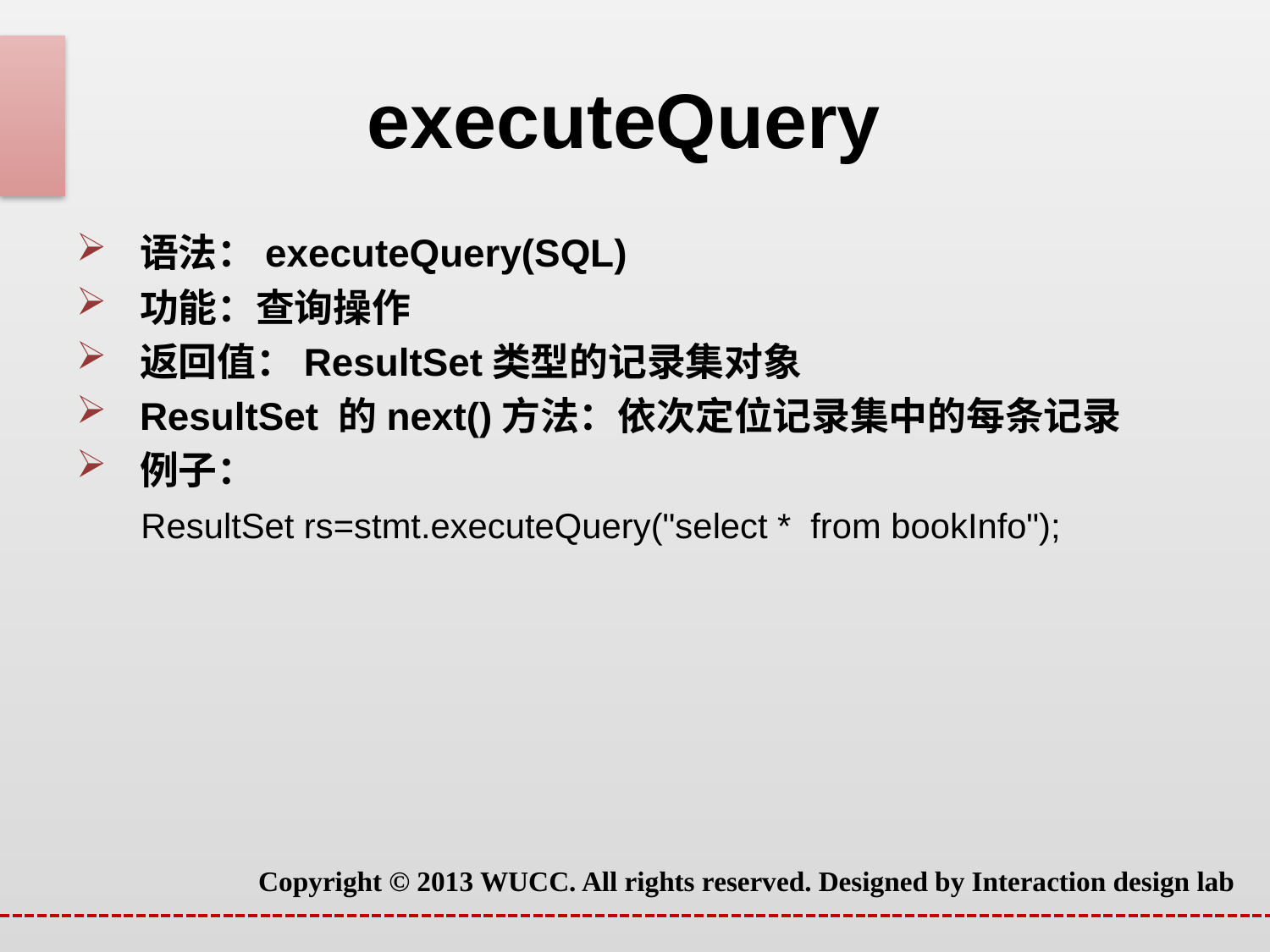

# executeQuery
语法：executeQuery(SQL)
功能：查询操作
返回值：ResultSet类型的记录集对象
ResultSet 的next()方法：依次定位记录集中的每条记录
例子：
      ResultSet rs=stmt.executeQuery("select *  from bookInfo");